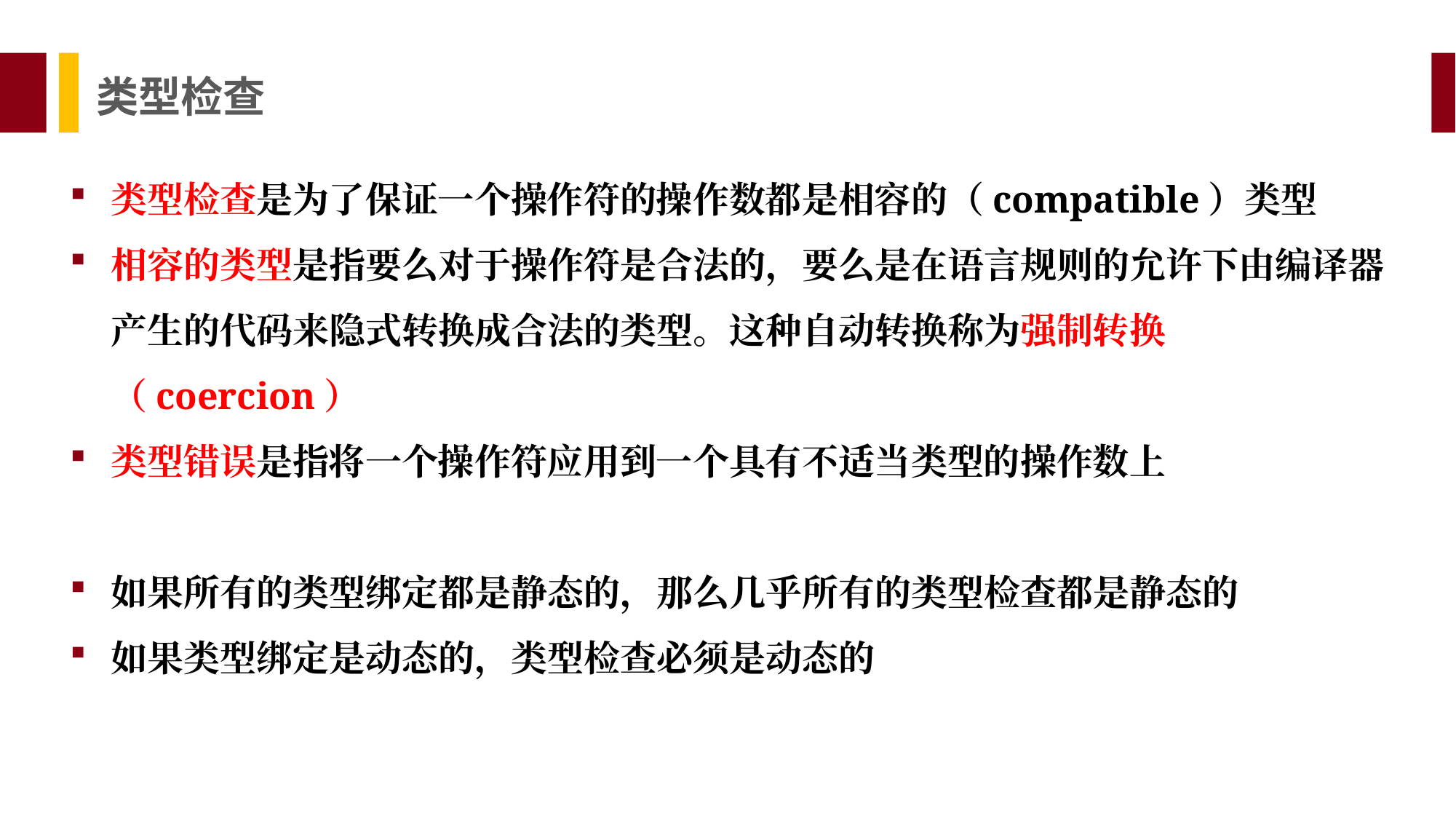

类型检查
类型检查是为了保证一个操作符的操作数都是相容的（compatible）类型
相容的类型是指要么对于操作符是合法的，要么是在语言规则的允许下由编译器产生的代码来隐式转换成合法的类型。这种自动转换称为强制转换（coercion）
类型错误是指将一个操作符应用到一个具有不适当类型的操作数上

如果所有的类型绑定都是静态的，那么几乎所有的类型检查都是静态的
如果类型绑定是动态的，类型检查必须是动态的